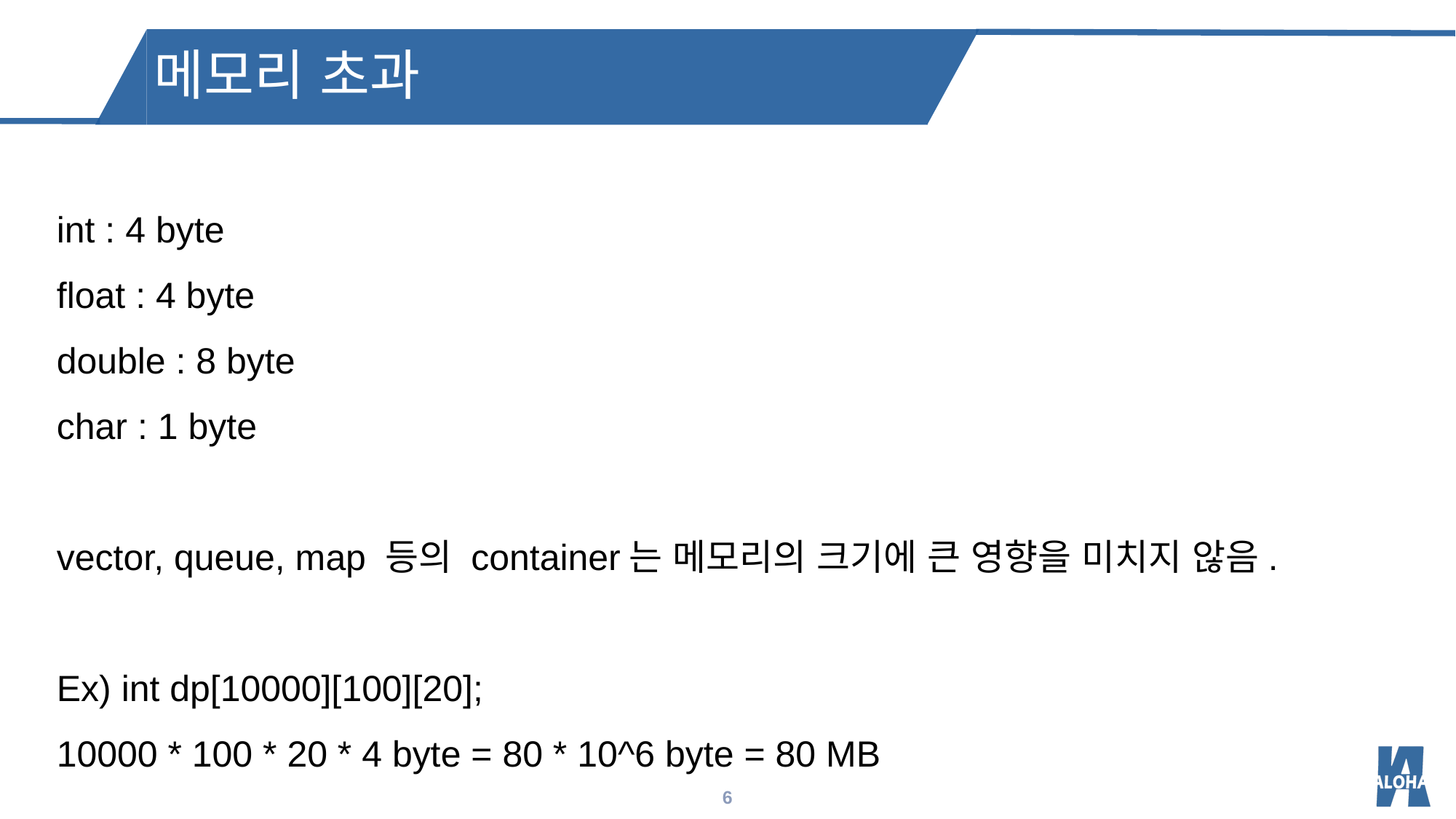

메모리 초과
int : 4 byte
float : 4 byte
double : 8 byte
char : 1 byte

vector, queue, map 등의 container는 메모리의 크기에 큰 영향을 미치지 않음.

Ex) int dp[10000][100][20];
10000 * 100 * 20 * 4 byte = 80 * 10^6 byte = 80 MB
6